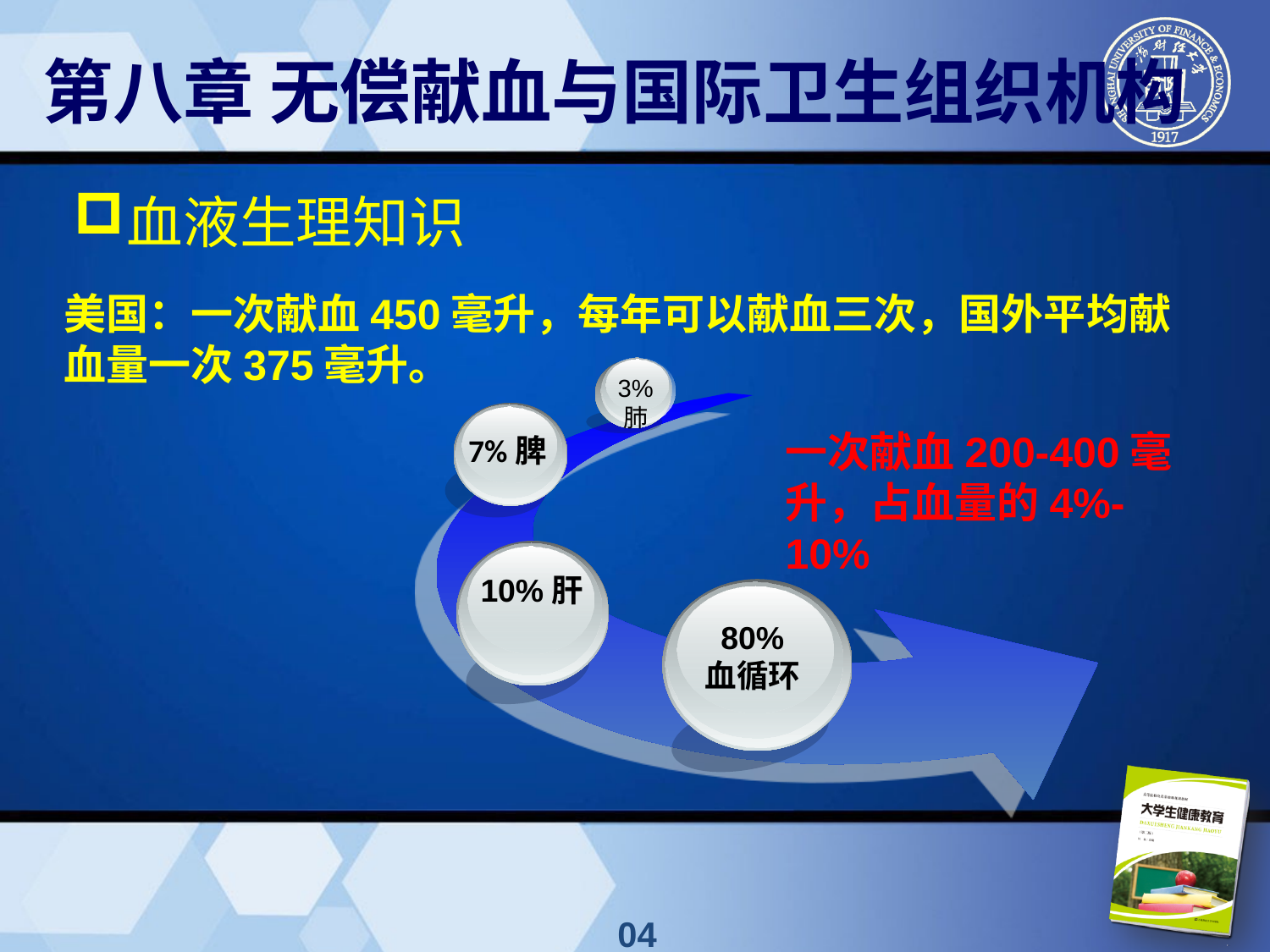

第八章 无偿献血与国际卫生组织机构
血液生理知识
美国：一次献血450毫升，每年可以献血三次，国外平均献血量一次375毫升。

3%
肺

7%脾

一次献血200-400毫升，占血量的4%-10%

10%肝

80%
血循环

04